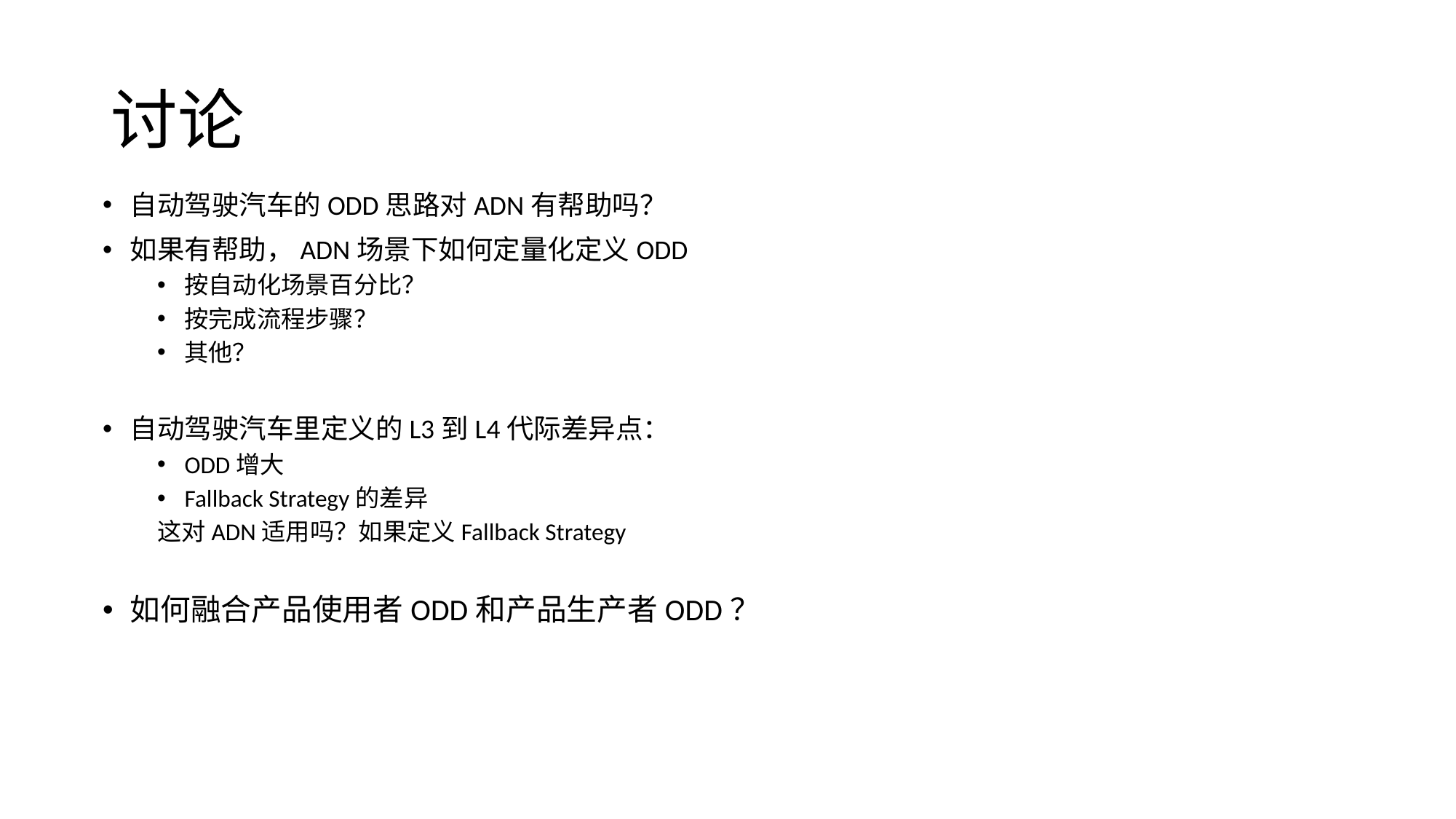

# 讨论
自动驾驶汽车的ODD思路对ADN有帮助吗？
如果有帮助，ADN场景下如何定量化定义ODD
按自动化场景百分比？
按完成流程步骤？
其他？

自动驾驶汽车里定义的L3到L4代际差异点：
ODD增大
Fallback Strategy的差异
这对ADN适用吗？如果定义Fallback Strategy

如何融合产品使用者ODD和产品生产者ODD？